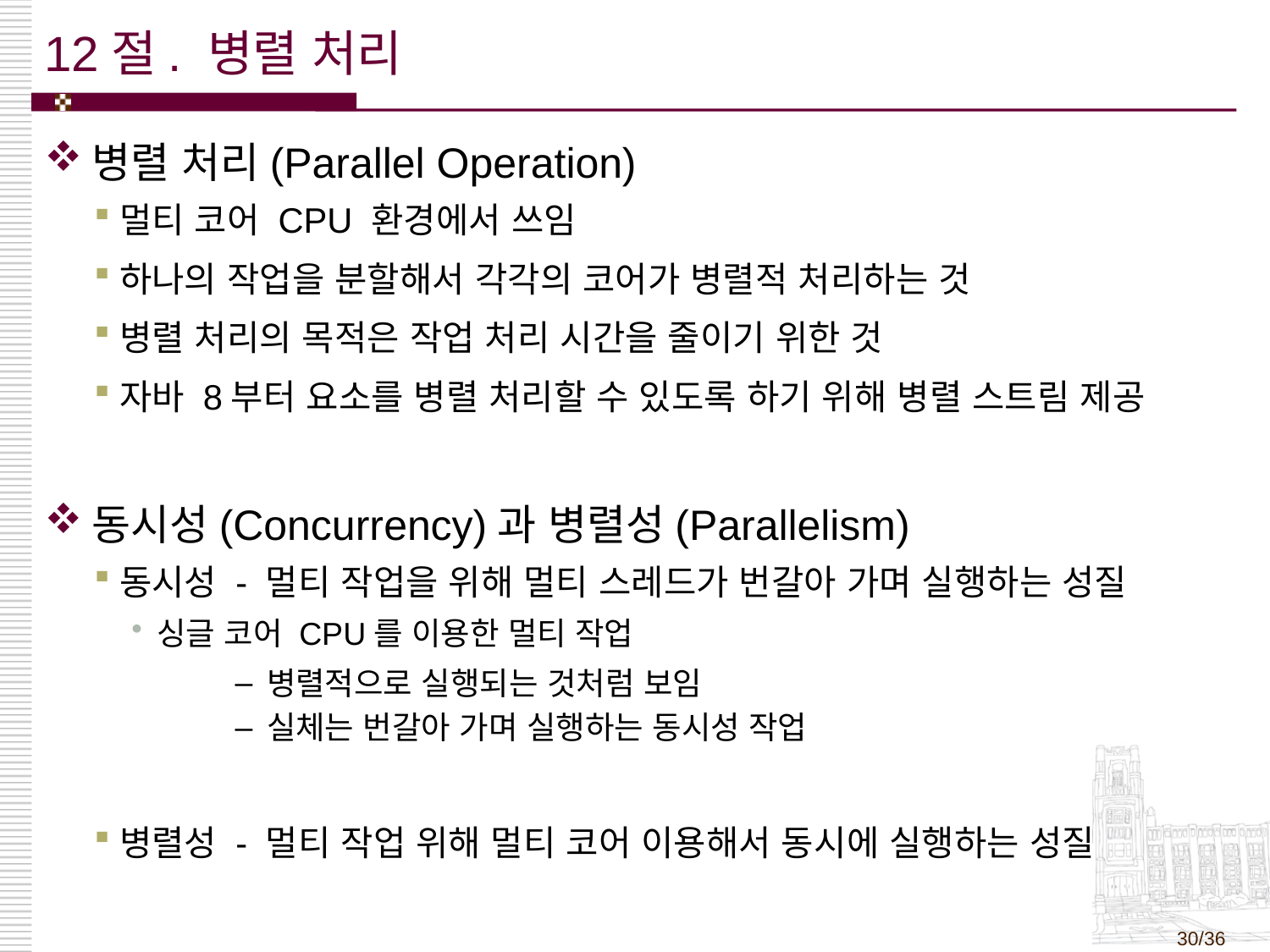

# 12절. 병렬 처리
병렬 처리(Parallel Operation)
멀티 코어 CPU 환경에서 쓰임
하나의 작업을 분할해서 각각의 코어가 병렬적 처리하는 것
병렬 처리의 목적은 작업 처리 시간을 줄이기 위한 것
자바 8부터 요소를 병렬 처리할 수 있도록 하기 위해 병렬 스트림 제공

동시성(Concurrency)과 병렬성(Parallelism)
동시성 - 멀티 작업을 위해 멀티 스레드가 번갈아 가며 실행하는 성질
싱글 코어 CPU를 이용한 멀티 작업
병렬적으로 실행되는 것처럼 보임
실체는 번갈아 가며 실행하는 동시성 작업

병렬성 - 멀티 작업 위해 멀티 코어 이용해서 동시에 실행하는 성질